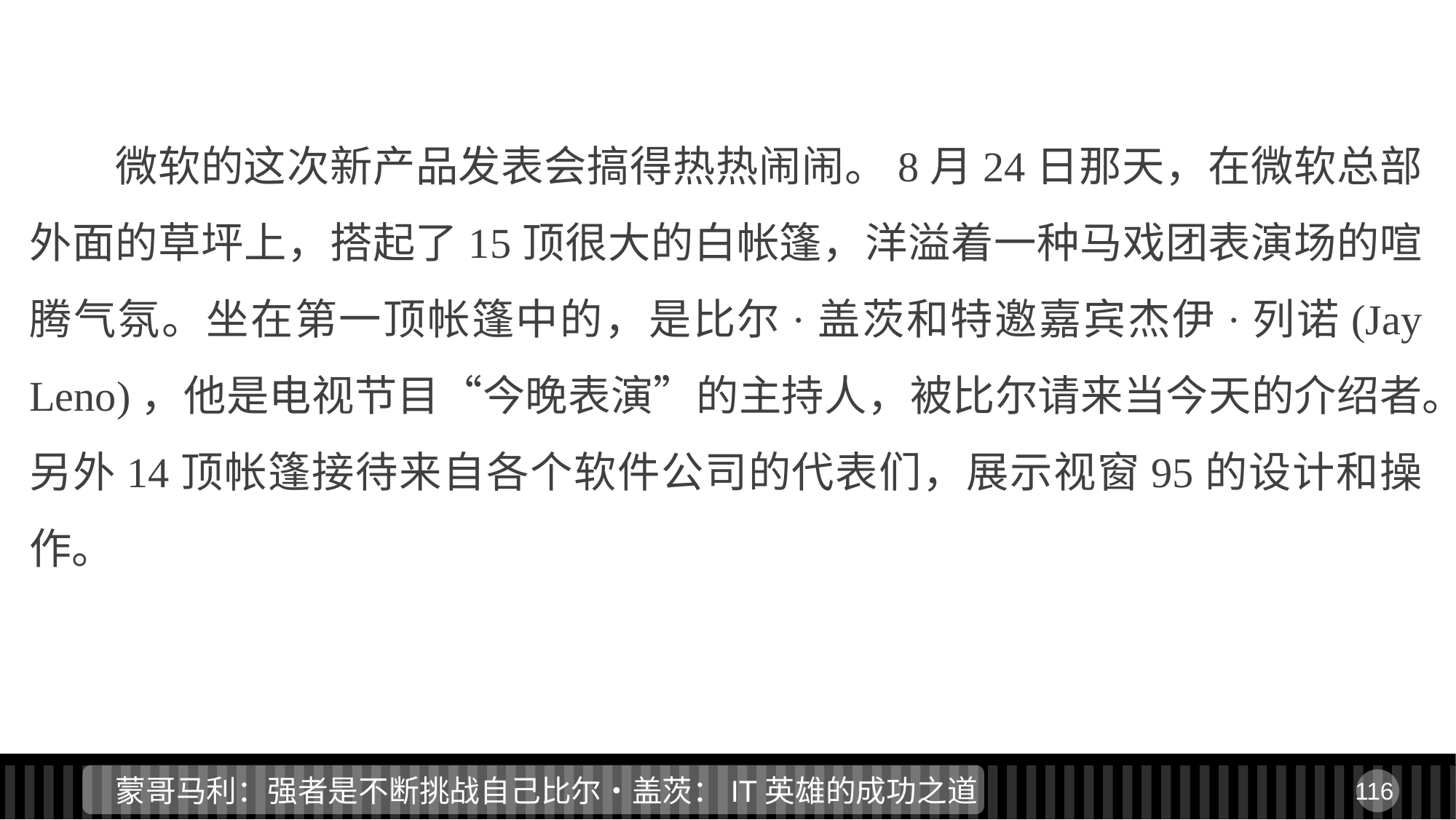

微软的这次新产品发表会搞得热热闹闹。8月24日那天，在微软总部外面的草坪上，搭起了15顶很大的白帐篷，洋溢着一种马戏团表演场的喧腾气氛。坐在第一顶帐篷中的，是比尔·盖茨和特邀嘉宾杰伊·列诺(Jay Leno)，他是电视节目“今晚表演”的主持人，被比尔请来当今天的介绍者。另外14顶帐篷接待来自各个软件公司的代表们，展示视窗95的设计和操作。